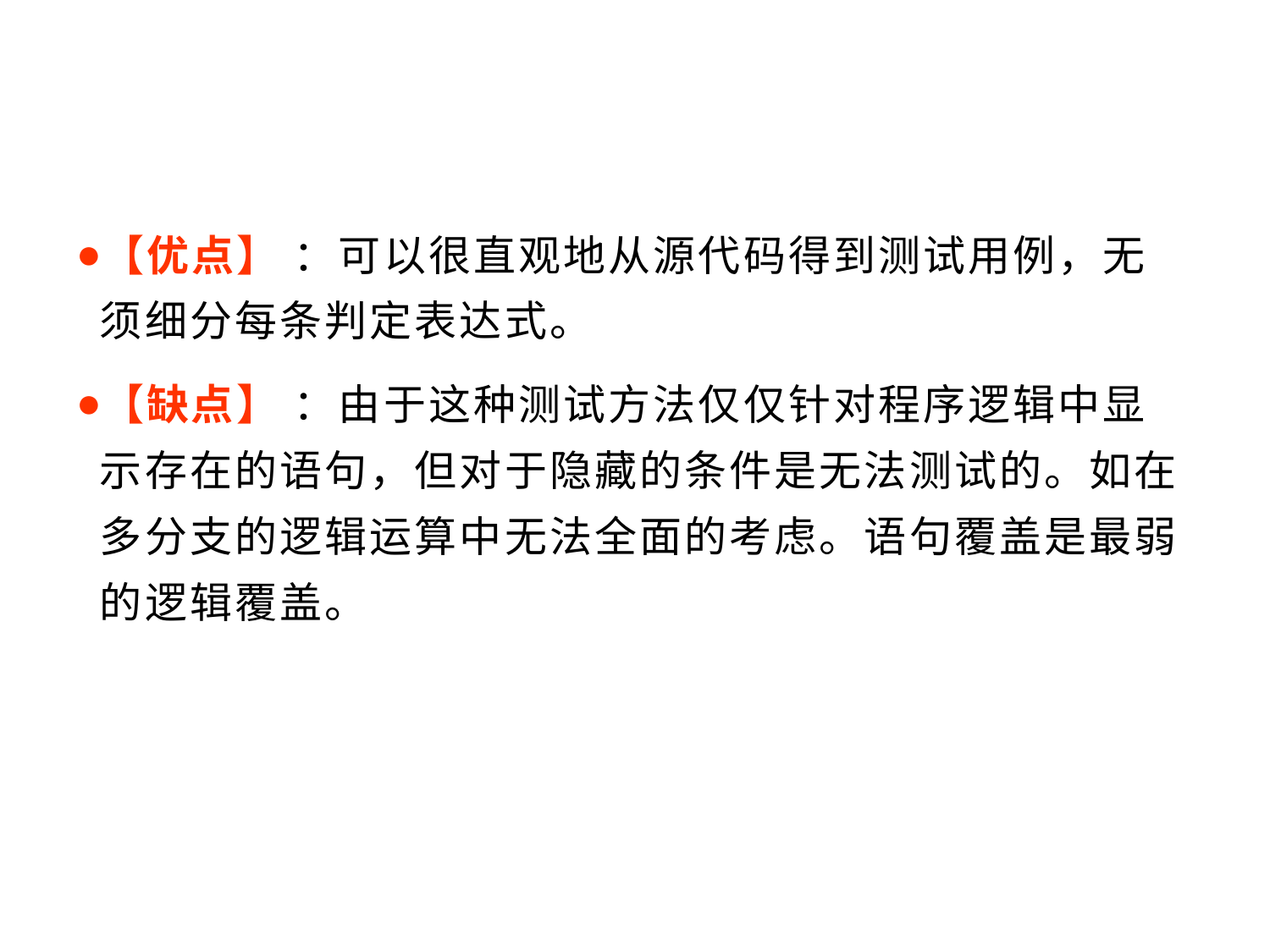

【优点】 ：可以很直观地从源代码得到测试用例，无须细分每条判定表达式。
【缺点】 ：由于这种测试方法仅仅针对程序逻辑中显示存在的语句，但对于隐藏的条件是无法测试的。如在多分支的逻辑运算中无法全面的考虑。语句覆盖是最弱的逻辑覆盖。